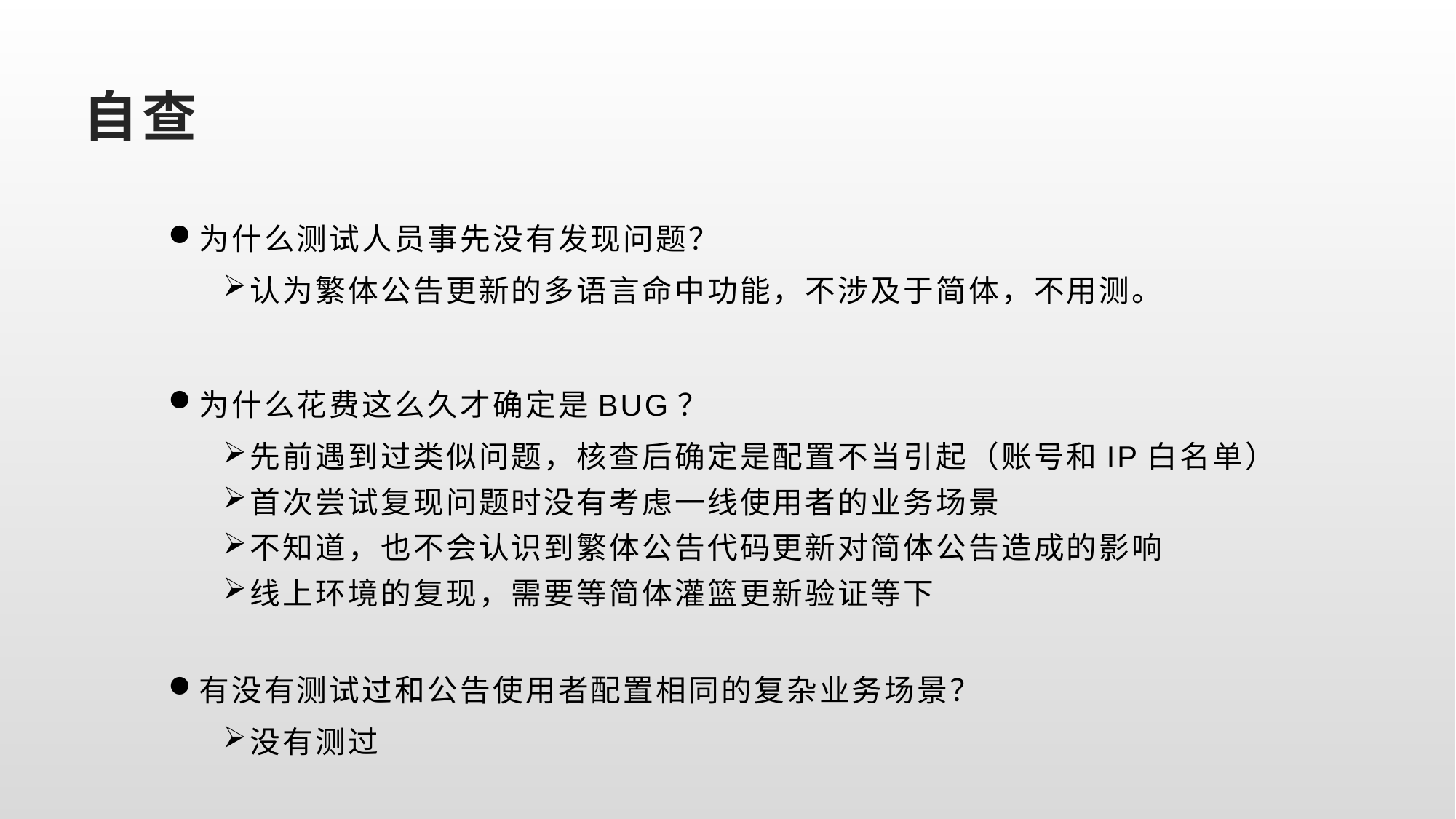

# 自查
为什么测试人员事先没有发现问题？
认为繁体公告更新的多语言命中功能，不涉及于简体，不用测。

为什么花费这么久才确定是BUG？
先前遇到过类似问题，核查后确定是配置不当引起（账号和IP白名单）
首次尝试复现问题时没有考虑一线使用者的业务场景
不知道，也不会认识到繁体公告代码更新对简体公告造成的影响
线上环境的复现，需要等简体灌篮更新验证等下

有没有测试过和公告使用者配置相同的复杂业务场景？
没有测过